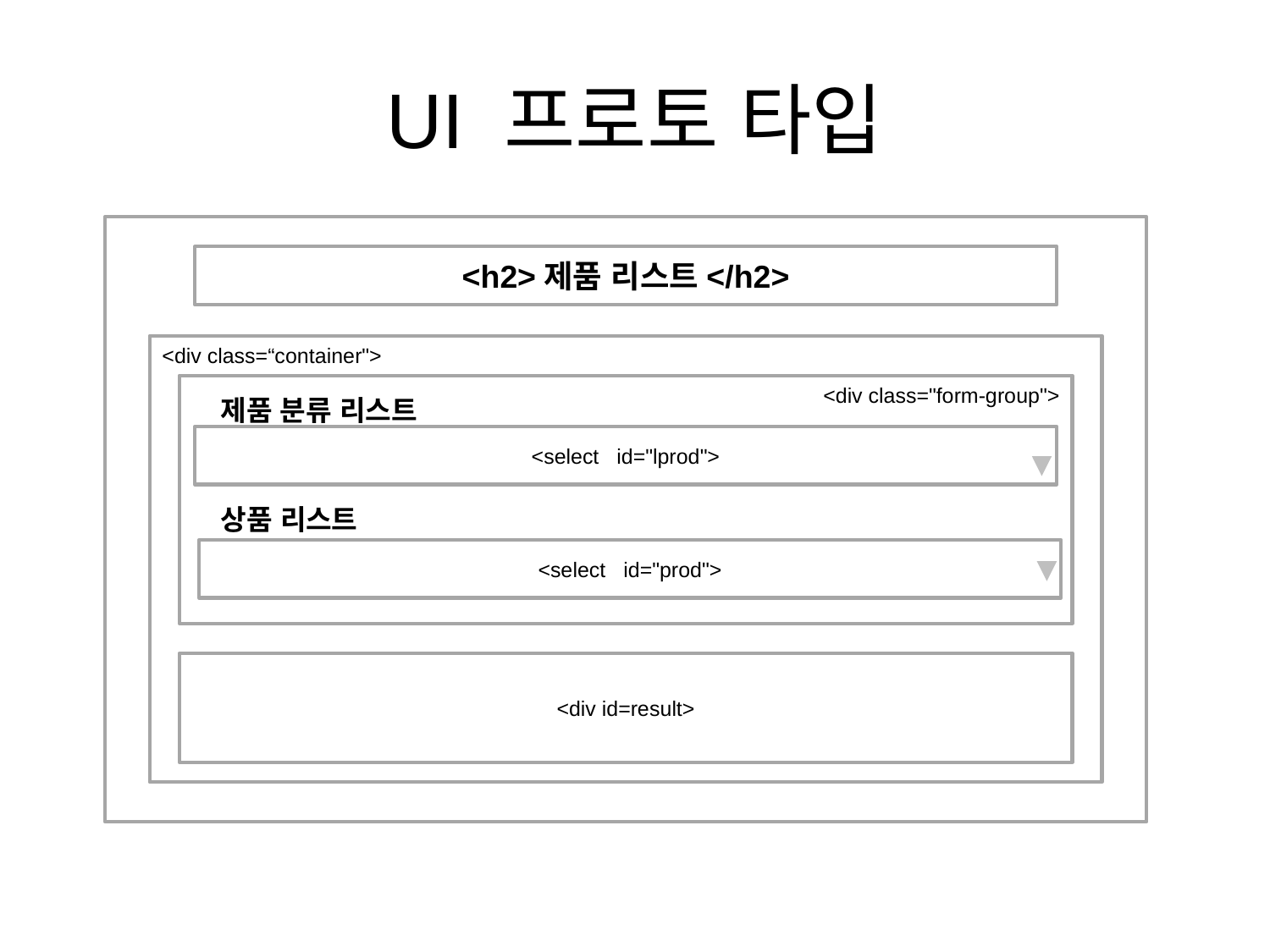

# UI 프로토 타입

<h2>제품 리스트</h2>
<div class=“container">
<div class="form-group">
<select   id="lprod">
<div id=result>
제품 분류 리스트

상품 리스트
<select   id="prod">